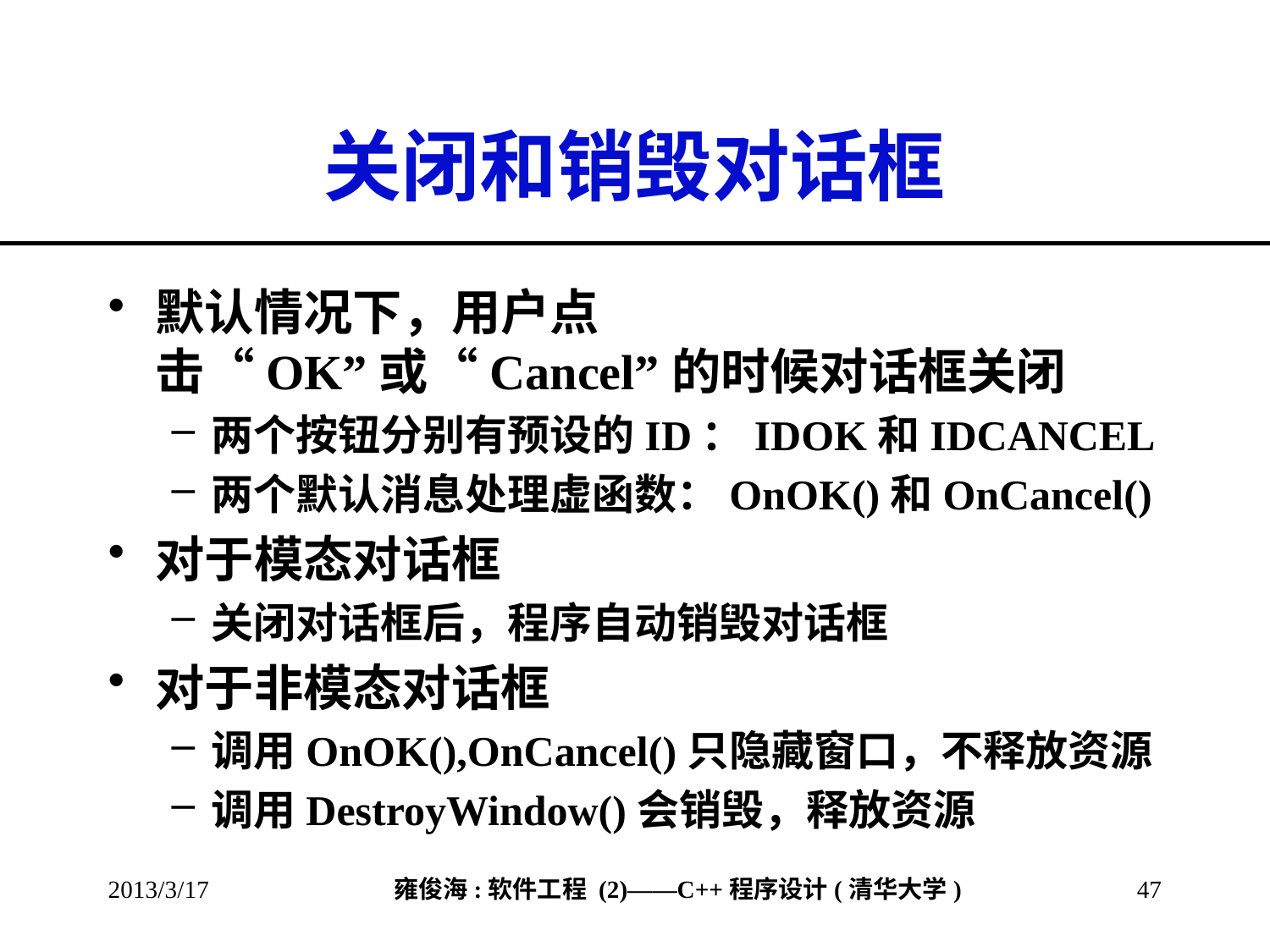

# 关闭和销毁对话框
默认情况下，用户点击“OK”或“Cancel”的时候对话框关闭
两个按钮分别有预设的ID：IDOK和IDCANCEL
两个默认消息处理虚函数：OnOK()和OnCancel()
对于模态对话框
关闭对话框后，程序自动销毁对话框
对于非模态对话框
调用OnOK(),OnCancel()只隐藏窗口，不释放资源
调用DestroyWindow()会销毁，释放资源

2013/3/17
47